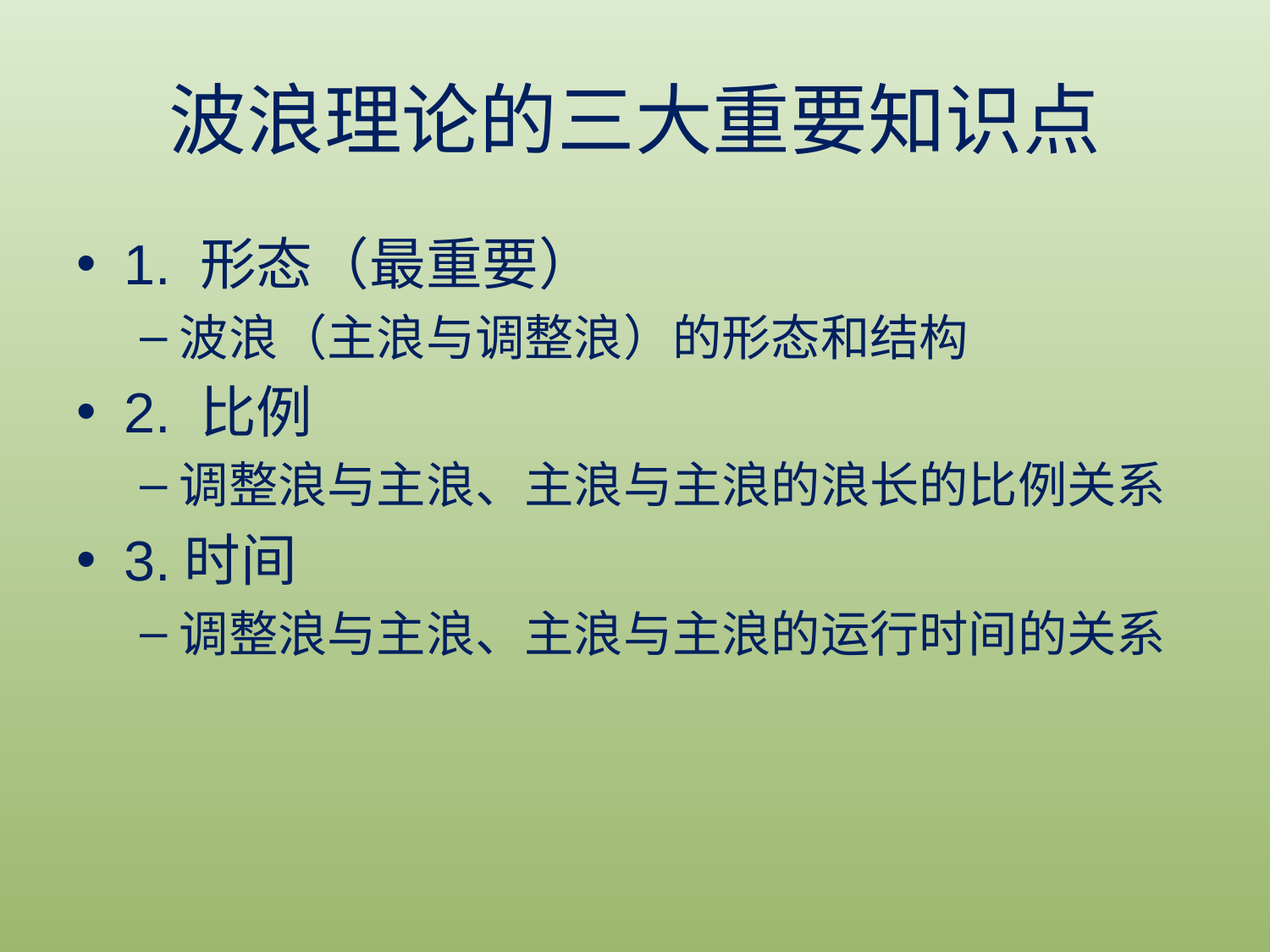

波浪理论的三大重要知识点
1. 形态（最重要）
波浪（主浪与调整浪）的形态和结构
2. 比例
调整浪与主浪、主浪与主浪的浪长的比例关系
3.时间
调整浪与主浪、主浪与主浪的运行时间的关系